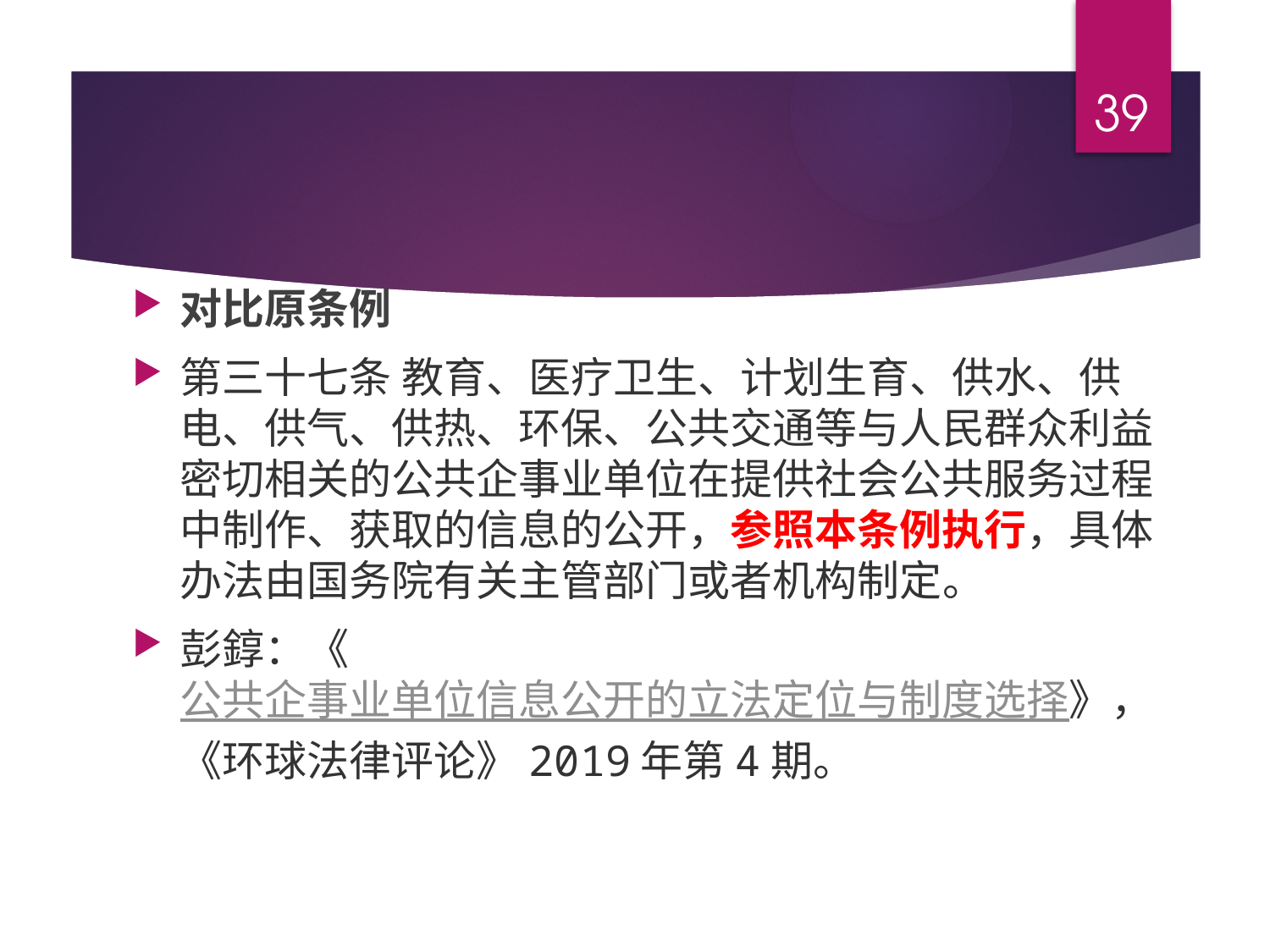

39
#
对比原条例
第三十七条 教育、医疗卫生、计划生育、供水、供电、供气、供热、环保、公共交通等与人民群众利益密切相关的公共企事业单位在提供社会公共服务过程中制作、获取的信息的公开，参照本条例执行，具体办法由国务院有关主管部门或者机构制定。
彭錞：《公共企事业单位信息公开的立法定位与制度选择》，《环球法律评论》2019年第4期。